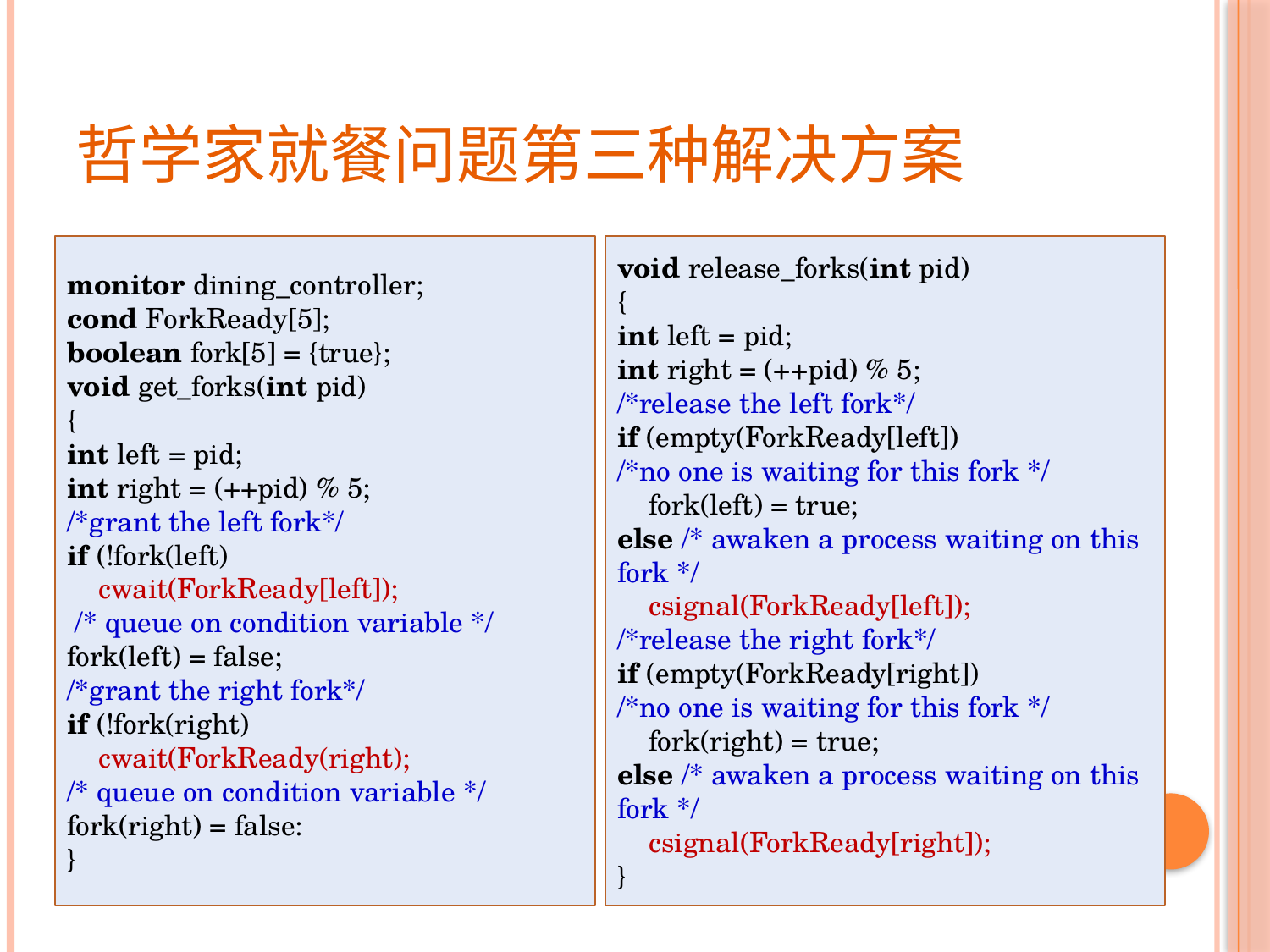

# 哲学家就餐问题第三种解决方案
monitor dining_controller;
cond ForkReady[5];
boolean fork[5] = {true};
void get_forks(int pid)
{
int left = pid;
int right = (++pid) % 5;
/*grant the left fork*/
if (!fork(left)
    cwait(ForkReady[left]);
 /* queue on condition variable */
fork(left) = false;
/*grant the right fork*/
if (!fork(right)
    cwait(ForkReady(right);
/* queue on condition variable */
fork(right) = false:
}
void release_forks(int pid)
{
int left = pid;
int right = (++pid) % 5;
/*release the left fork*/
if (empty(ForkReady[left])
/*no one is waiting for this fork */
    fork(left) = true;
else /* awaken a process waiting on this fork */
    csignal(ForkReady[left]);
/*release the right fork*/
if (empty(ForkReady[right])
/*no one is waiting for this fork */
    fork(right) = true;
else /* awaken a process waiting on this fork */
    csignal(ForkReady[right]);
}